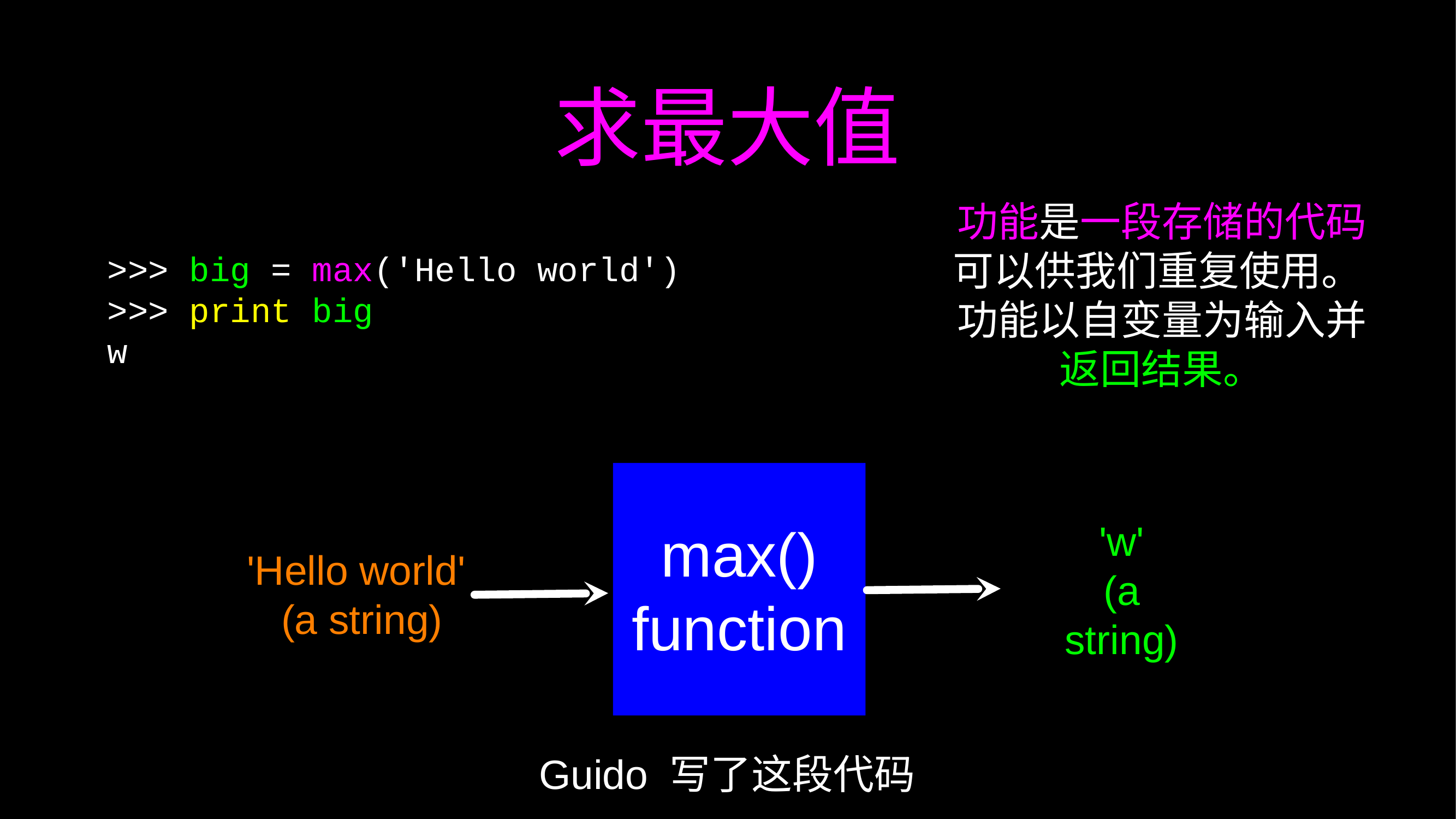

# 求最大值
功能是一段存储的代码可以供我们重复使用。
功能以自变量为输入并返回结果。
>>> big = max('Hello world')
>>> print big
w
max()
function
'w'
(a string)
'Hello world'
(a string)
Guido 写了这段代码